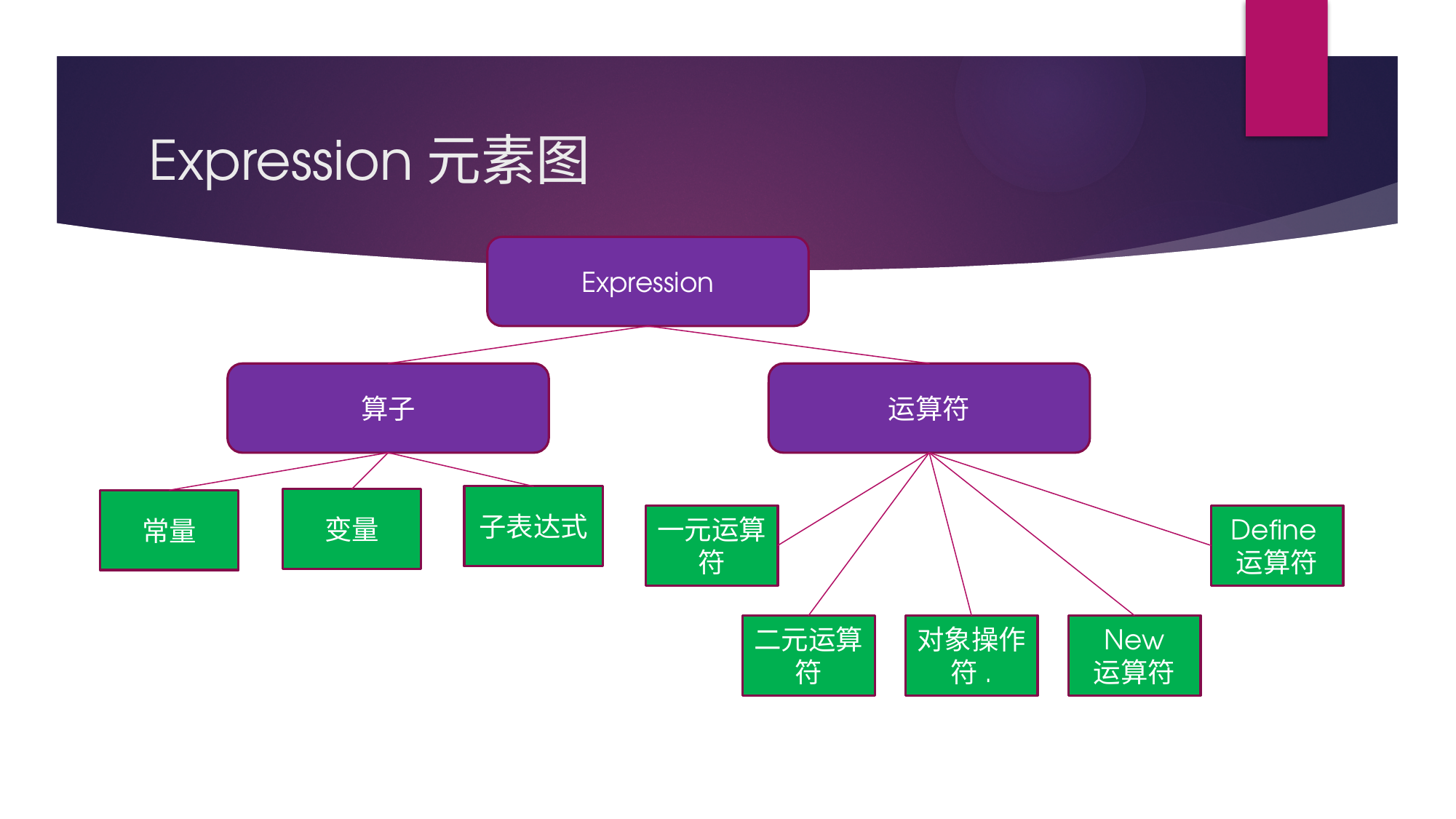

# Expression元素图
Expression
算子
运算符
子表达式
变量
常量
一元运算符
Define运算符
二元运算符
对象操作符.
New
运算符